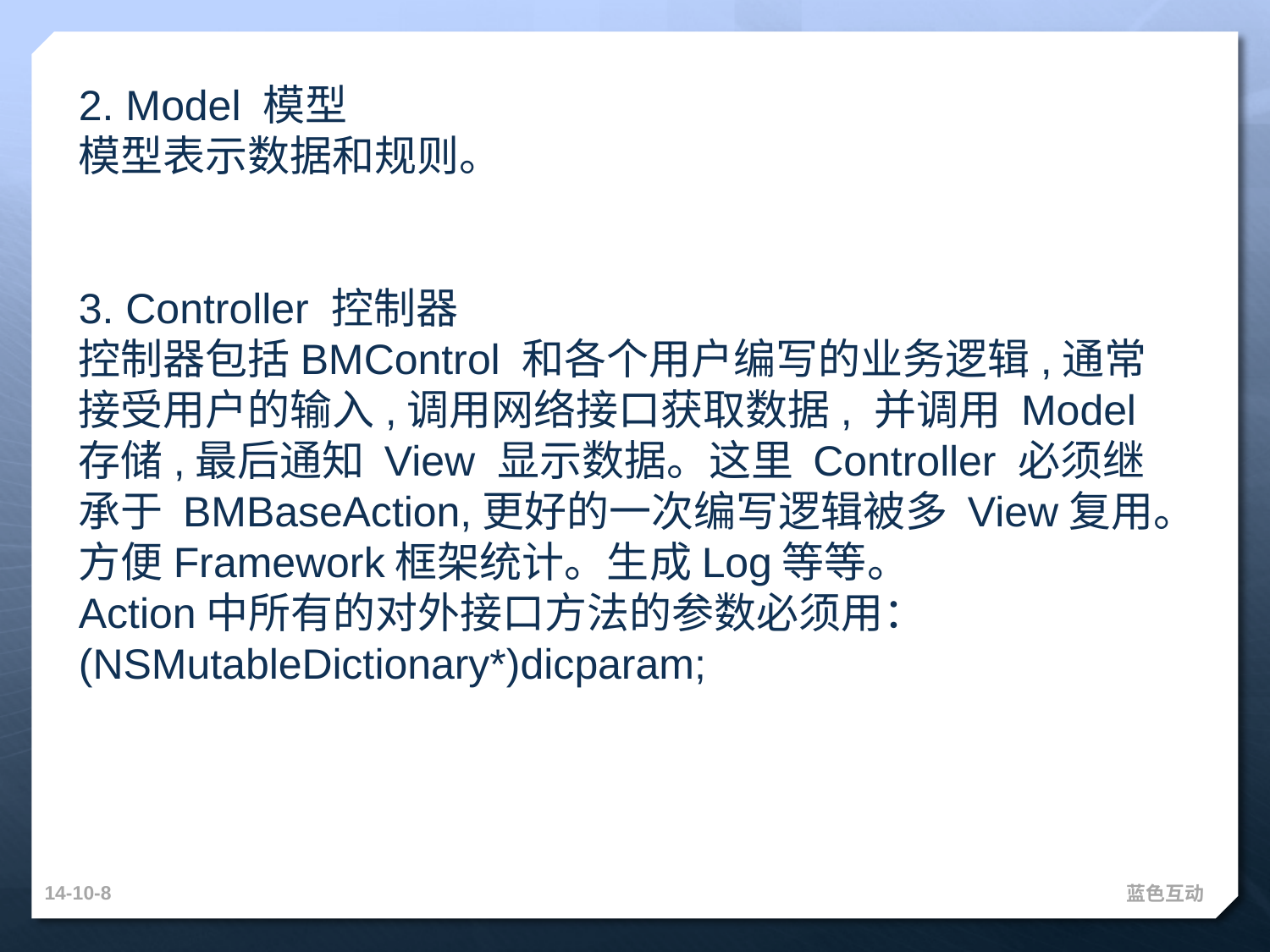

2. Model 模型
模型表示数据和规则。

3. Controller 控制器
控制器包括BMControl 和各个用户编写的业务逻辑,通常接受用户的输入,调用网络接口获取数据, 并调用 Model 存储,最后通知 View 显示数据。这里 Controller 必须继承于 BMBaseAction,更好的一次编写逻辑被多 View复用。方便Framework框架统计。生成Log等等。
Action中所有的对外接口方法的参数必须用：(NSMutableDictionary*)dicparam;

14-10-8
蓝色互动